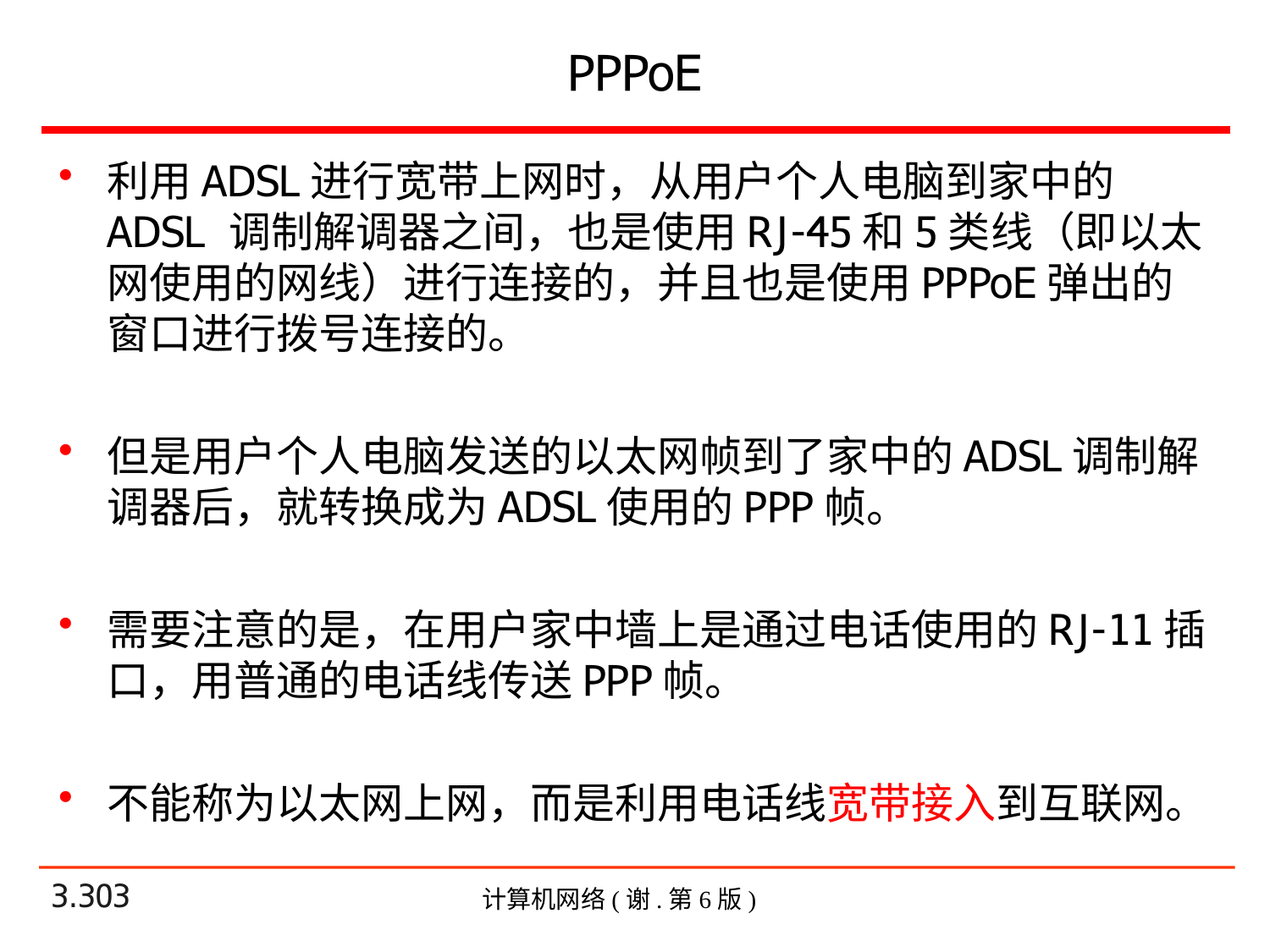

# PPPoE
利用ADSL进行宽带上网时，从用户个人电脑到家中的ADSL 调制解调器之间，也是使用RJ-45和5类线（即以太网使用的网线）进行连接的，并且也是使用PPPoE弹出的窗口进行拨号连接的。

但是用户个人电脑发送的以太网帧到了家中的ADSL调制解调器后，就转换成为ADSL使用的PPP帧。

需要注意的是，在用户家中墙上是通过电话使用的RJ-11插口，用普通的电话线传送PPP帧。

不能称为以太网上网，而是利用电话线宽带接入到互联网。